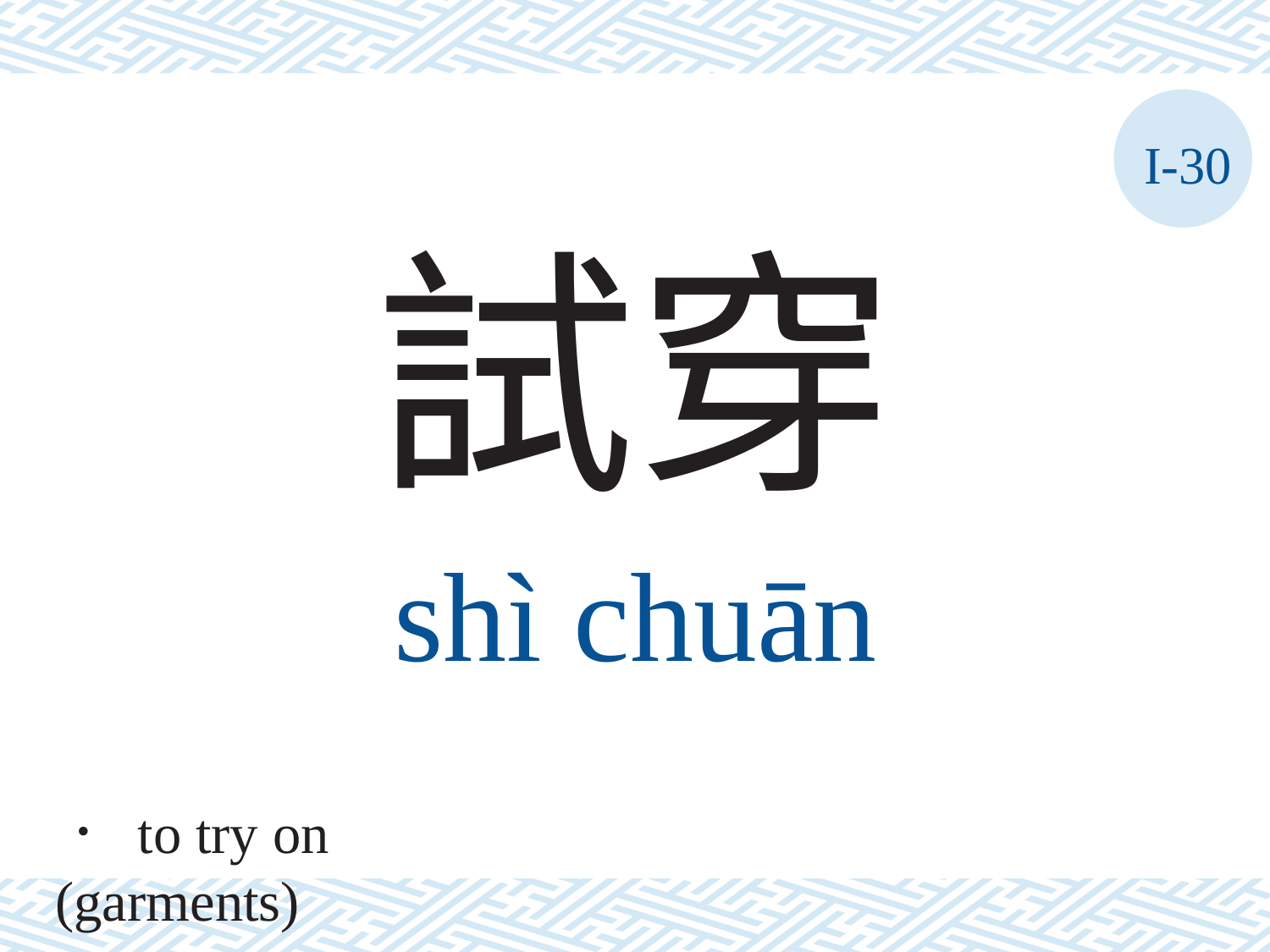

I-30
試穿
shì	chuān
． to try on (garments)